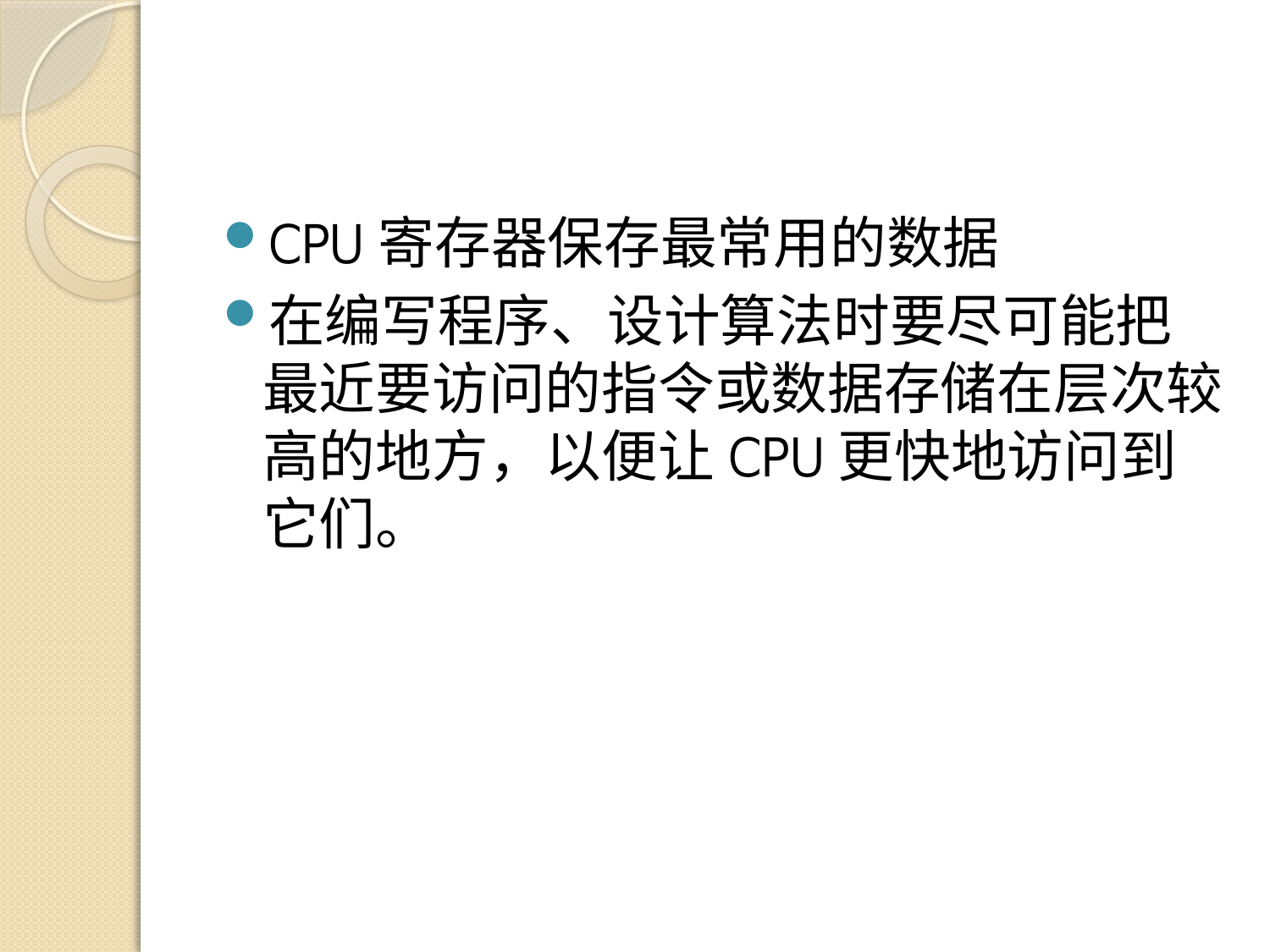

#
CPU寄存器保存最常用的数据
在编写程序、设计算法时要尽可能把最近要访问的指令或数据存储在层次较高的地方，以便让CPU更快地访问到它们。